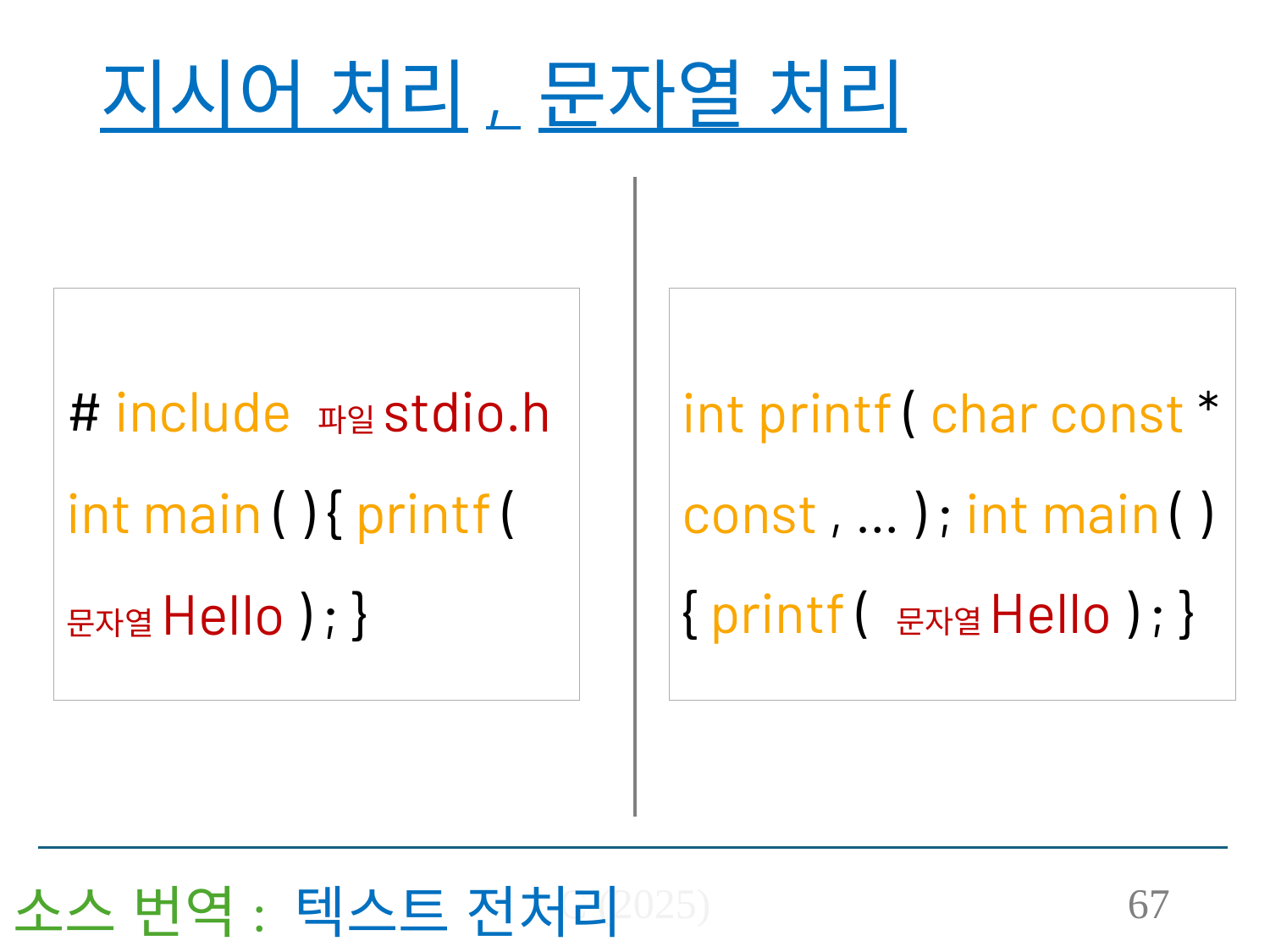

# 지시어 처리, 문자열 처리
# include 파일stdio.h int main ( ) { printf ( 문자열Hello ) ; }
int printf ( char const * const , … ) ; int main ( ) { printf ( 문자열Hello ) ; }
소스 번역: 텍스트 전처리
C (2025)
67